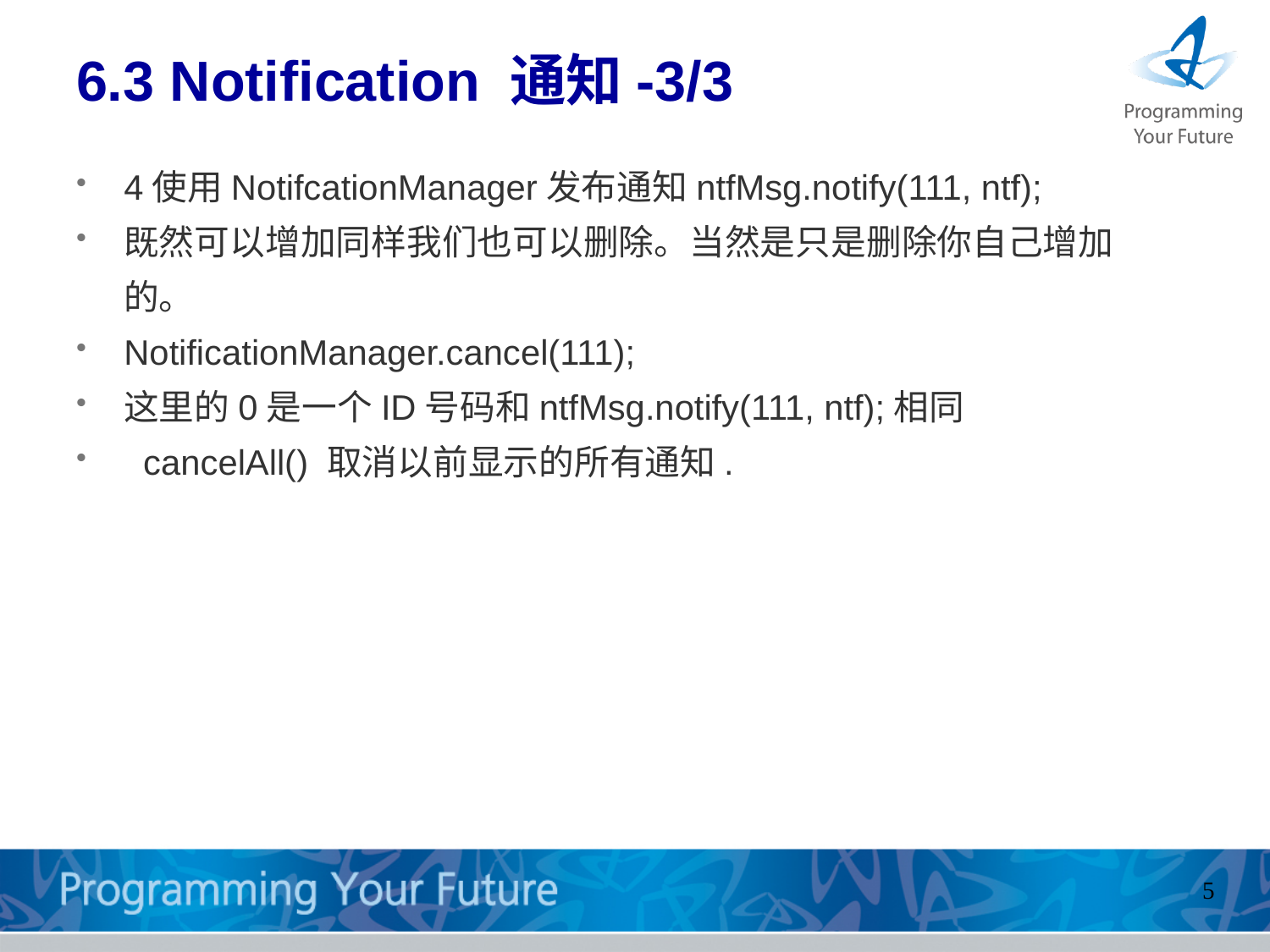

# 6.3 Notification 通知-3/3
4使用NotifcationManager发布通知ntfMsg.notify(111, ntf);
既然可以增加同样我们也可以删除。当然是只是删除你自己增加的。
NotificationManager.cancel(111);
这里的0是一个ID号码和ntfMsg.notify(111, ntf);相同
  cancelAll() 取消以前显示的所有通知.